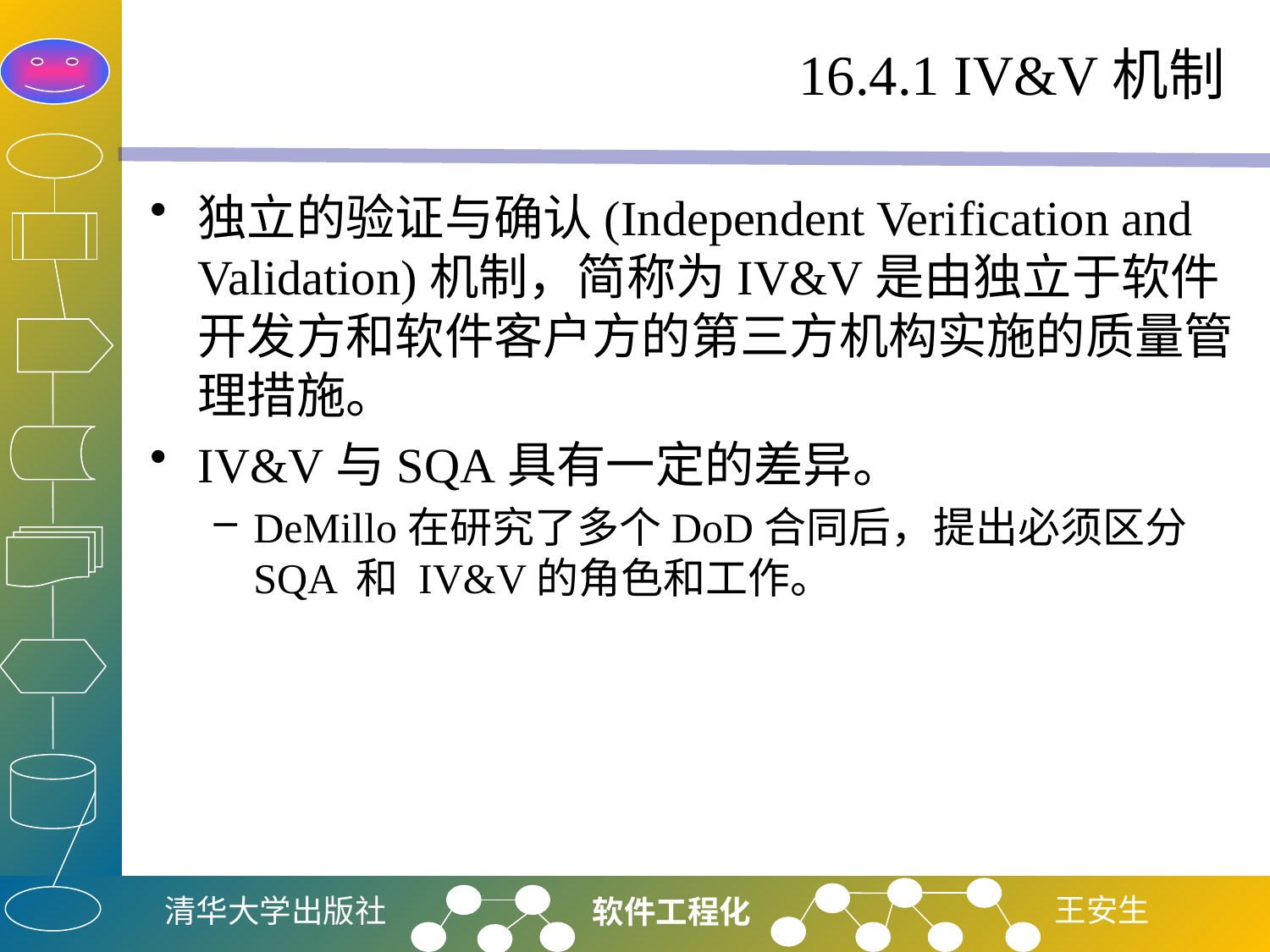

# 16.4.1 IV&V机制
独立的验证与确认(Independent Verification and Validation)机制，简称为IV&V是由独立于软件开发方和软件客户方的第三方机构实施的质量管理措施。
IV&V与SQA具有一定的差异。
DeMillo在研究了多个DoD合同后，提出必须区分SQA 和 IV&V的角色和工作。